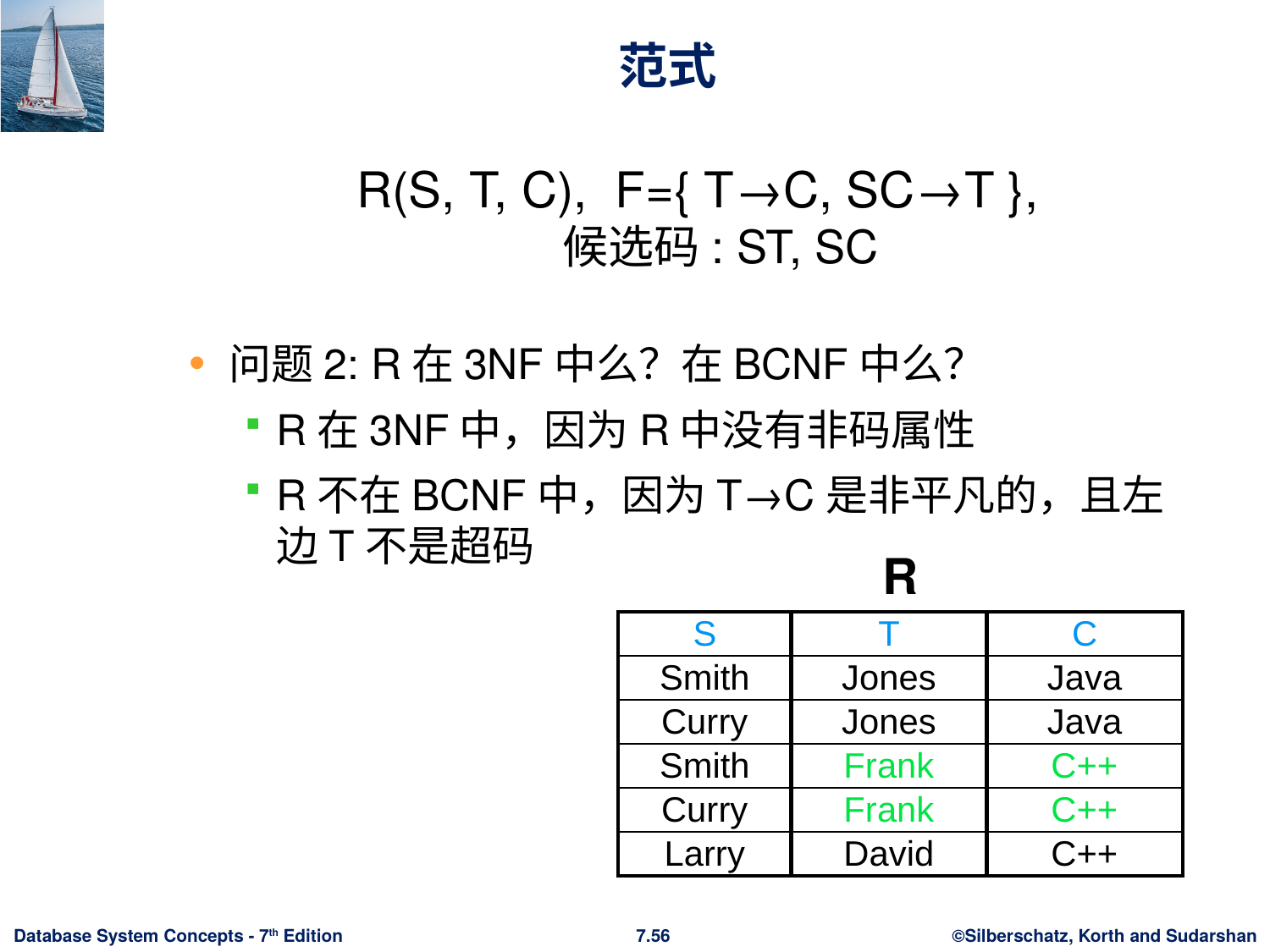

# 范式
R(S, T, C),  F={ T→C, SC→T },
候选码: ST, SC

问题2: R在3NF中么？在BCNF中么？
R在3NF中，因为R中没有非码属性
R不在BCNF中，因为T→C是非平凡的，且左边T不是超码
R
| S | T | C |
| --- | --- | --- |
| Smith | Jones | Java |
| Curry | Jones | Java |
| Smith | Frank | C++ |
| Curry | Frank | C++ |
| Larry | David | C++ |